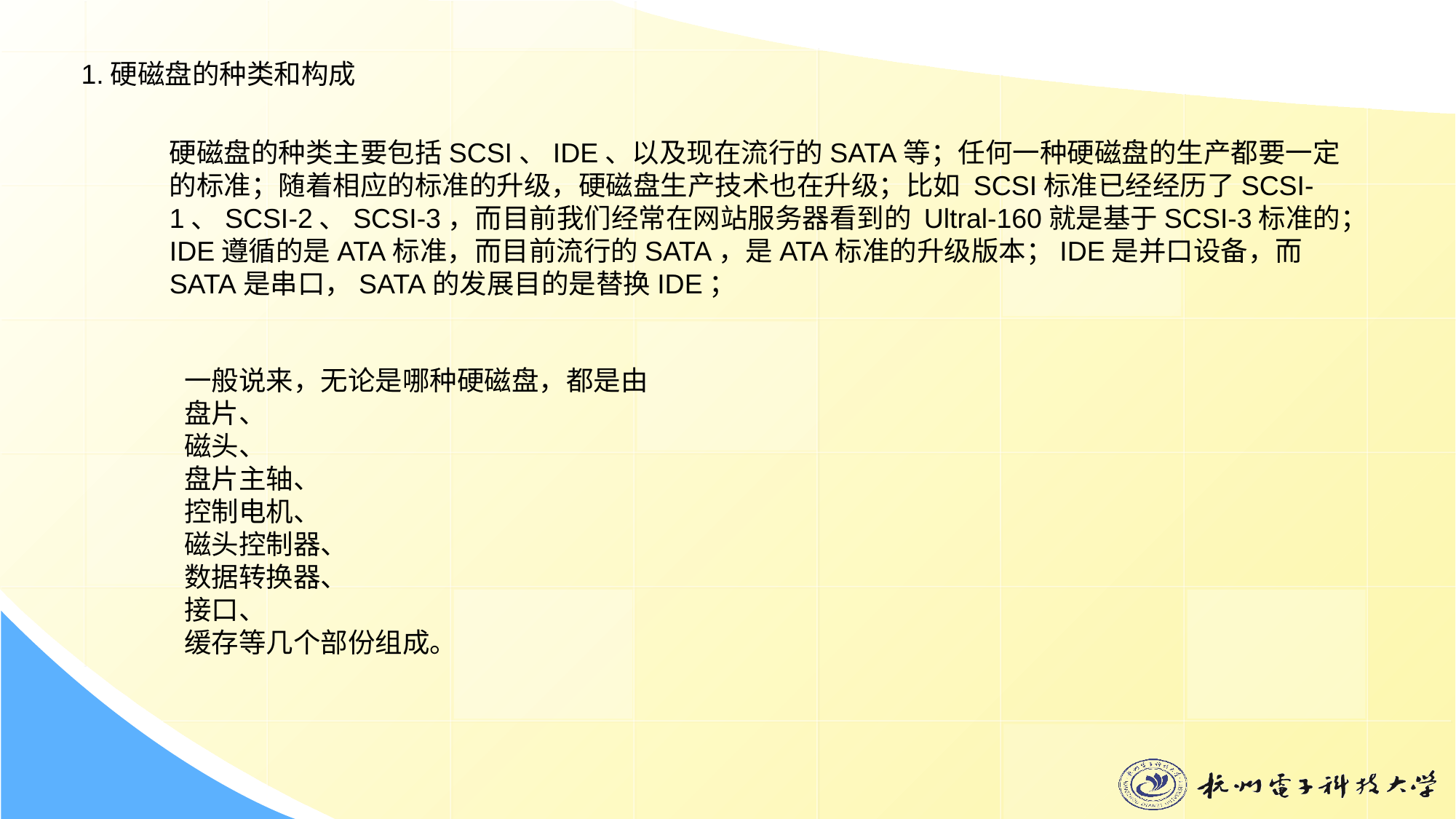

1.硬磁盘的种类和构成
硬磁盘的种类主要包括SCSI、IDE、以及现在流行的SATA等；任何一种硬磁盘的生产都要一定的标准；随着相应的标准的升级，硬磁盘生产技术也在升级；比如 SCSI标准已经经历了SCSI-1、SCSI-2、SCSI-3，而目前我们经常在网站服务器看到的 Ultral-160就是基于SCSI-3标准的；IDE遵循的是ATA标准，而目前流行的SATA，是ATA标准的升级版本；IDE是并口设备，而SATA是串口，SATA的发展目的是替换IDE；
一般说来，无论是哪种硬磁盘，都是由
盘片、
磁头、
盘片主轴、
控制电机、
磁头控制器、
数据转换器、
接口、
缓存等几个部份组成。